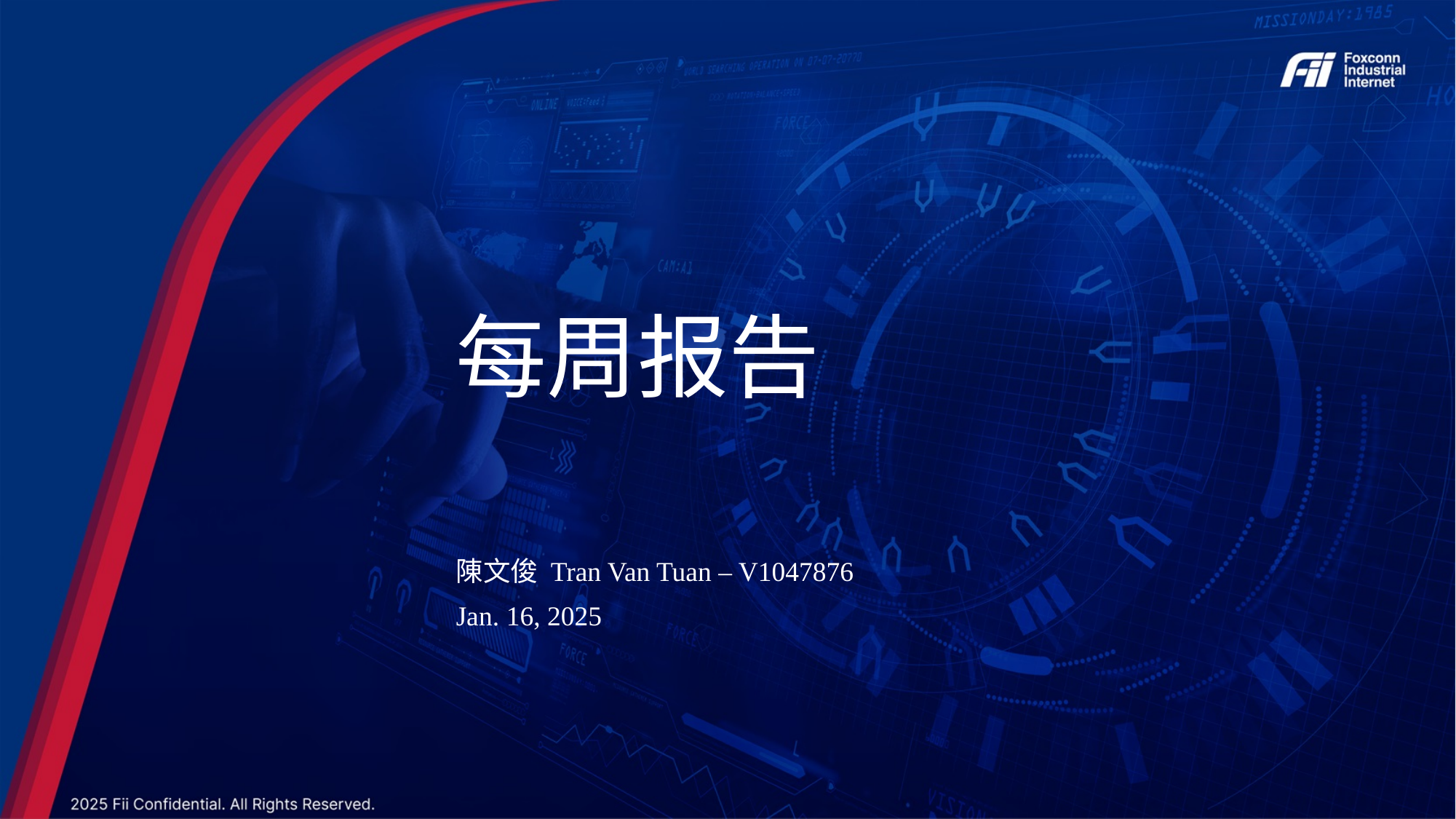

每周报告
陳文俊 Tran Van Tuan – V1047876
Jan. 16, 2025